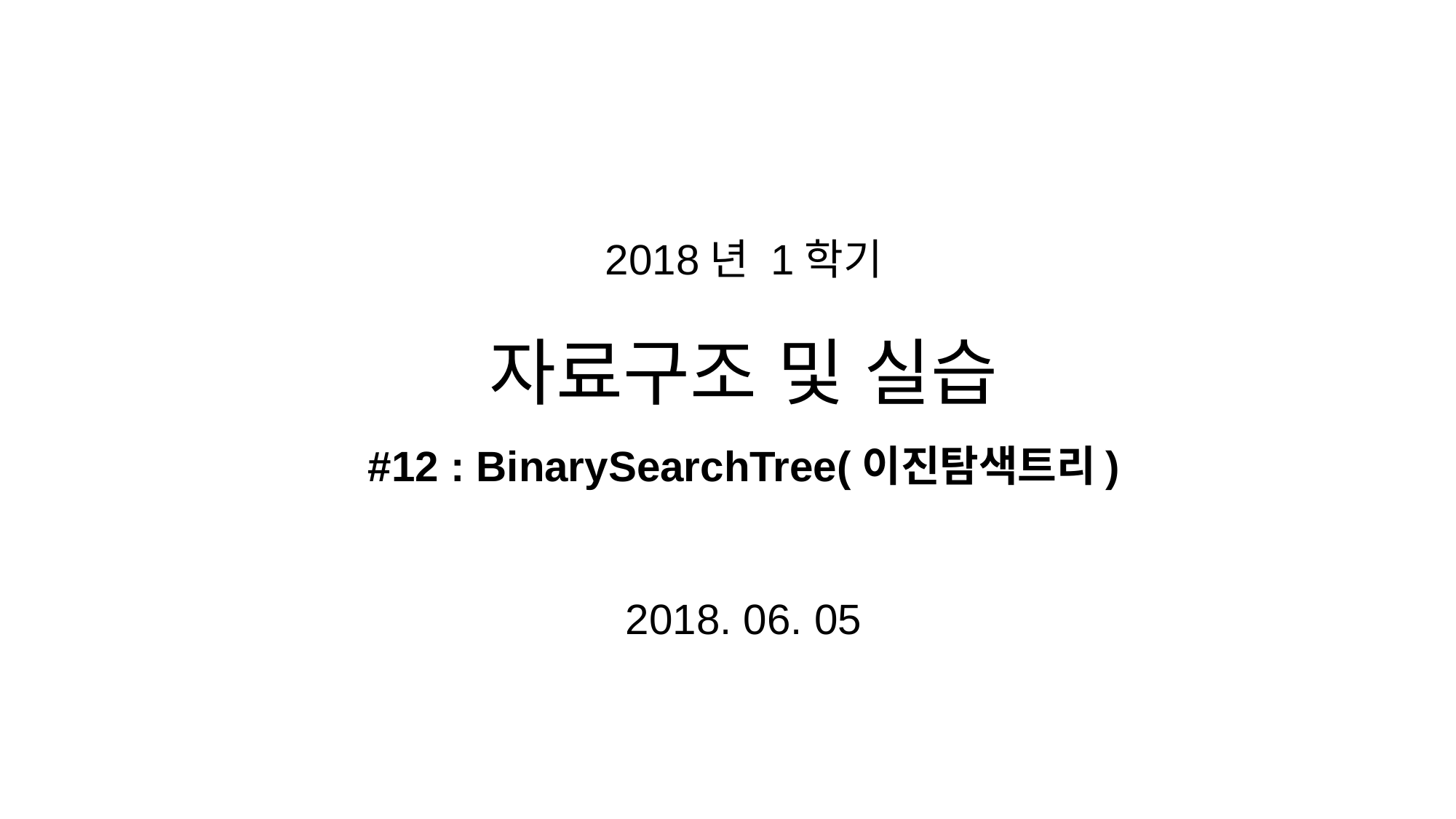

# 2018년 1학기 자료구조 및 실습 #12 : BinarySearchTree(이진탐색트리) 2018. 06. 05